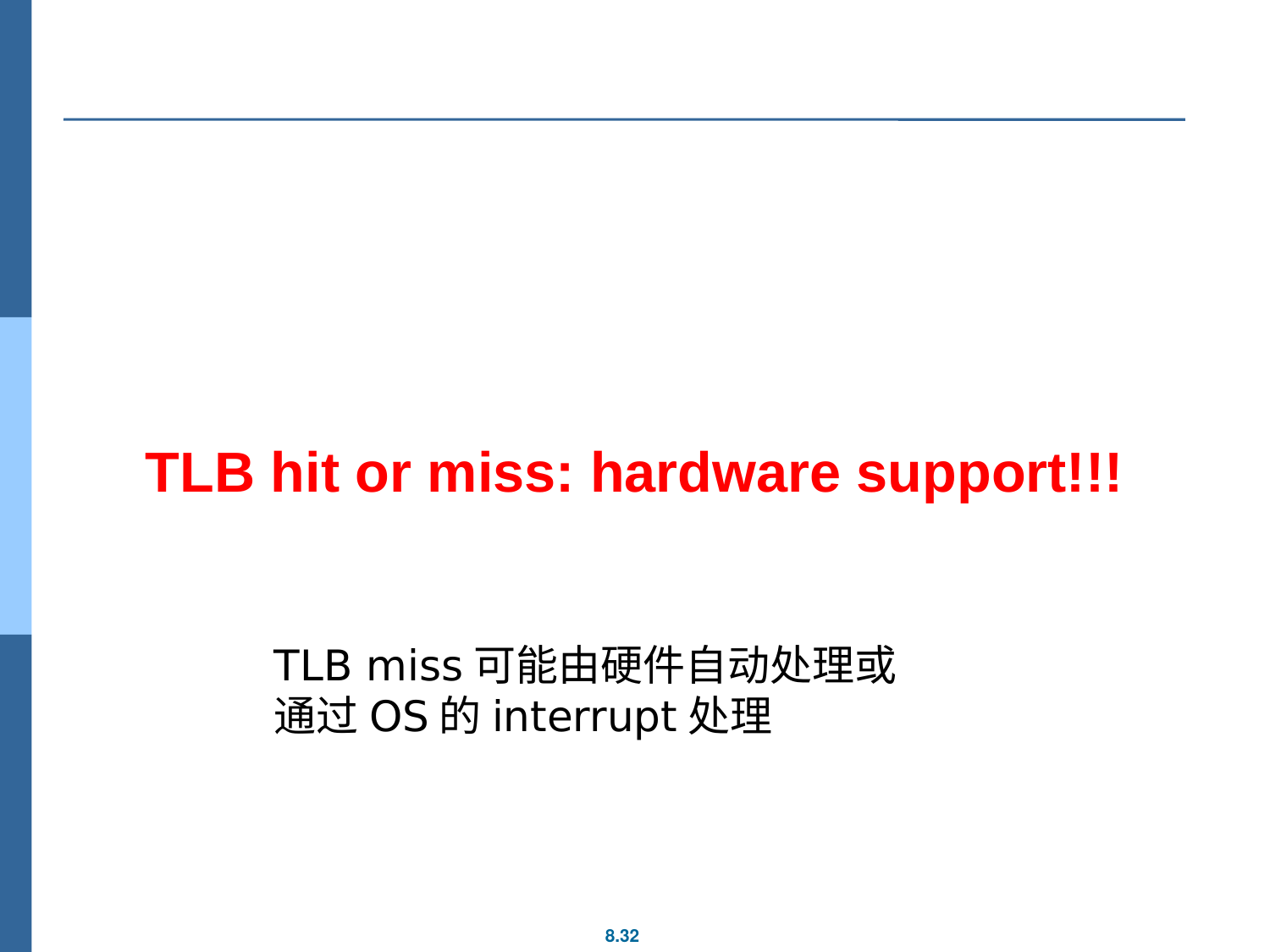

# TLB hit or miss: hardware support!!!
TLB miss可能由硬件自动处理或
通过OS的interrupt处理